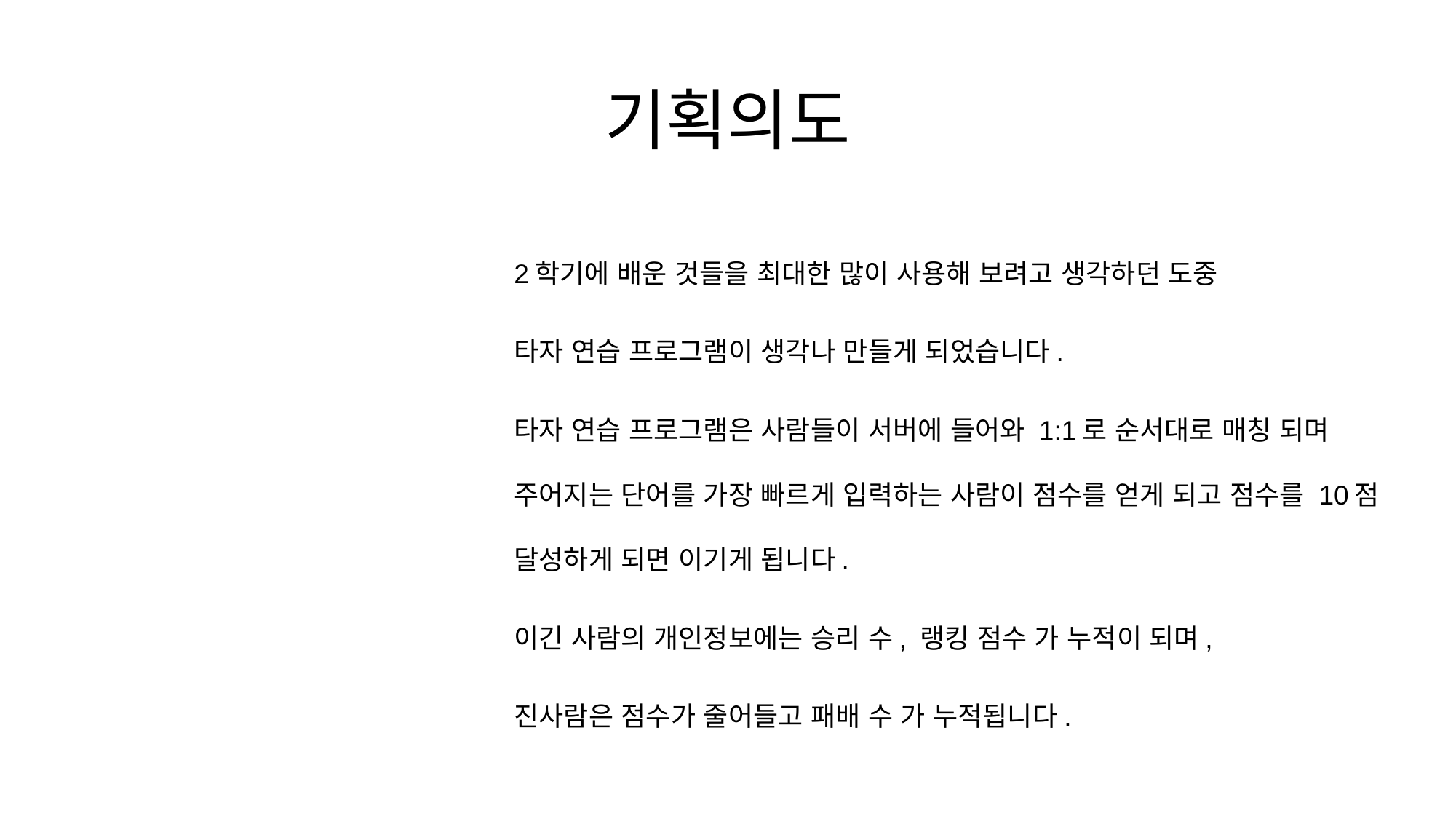

# 기획의도
2학기에 배운 것들을 최대한 많이 사용해 보려고 생각하던 도중
타자 연습 프로그램이 생각나 만들게 되었습니다.
타자 연습 프로그램은 사람들이 서버에 들어와 1:1로 순서대로 매칭 되며 주어지는 단어를 가장 빠르게 입력하는 사람이 점수를 얻게 되고 점수를 10점 달성하게 되면 이기게 됩니다.
이긴 사람의 개인정보에는 승리 수, 랭킹 점수 가 누적이 되며,
진사람은 점수가 줄어들고 패배 수 가 누적됩니다.